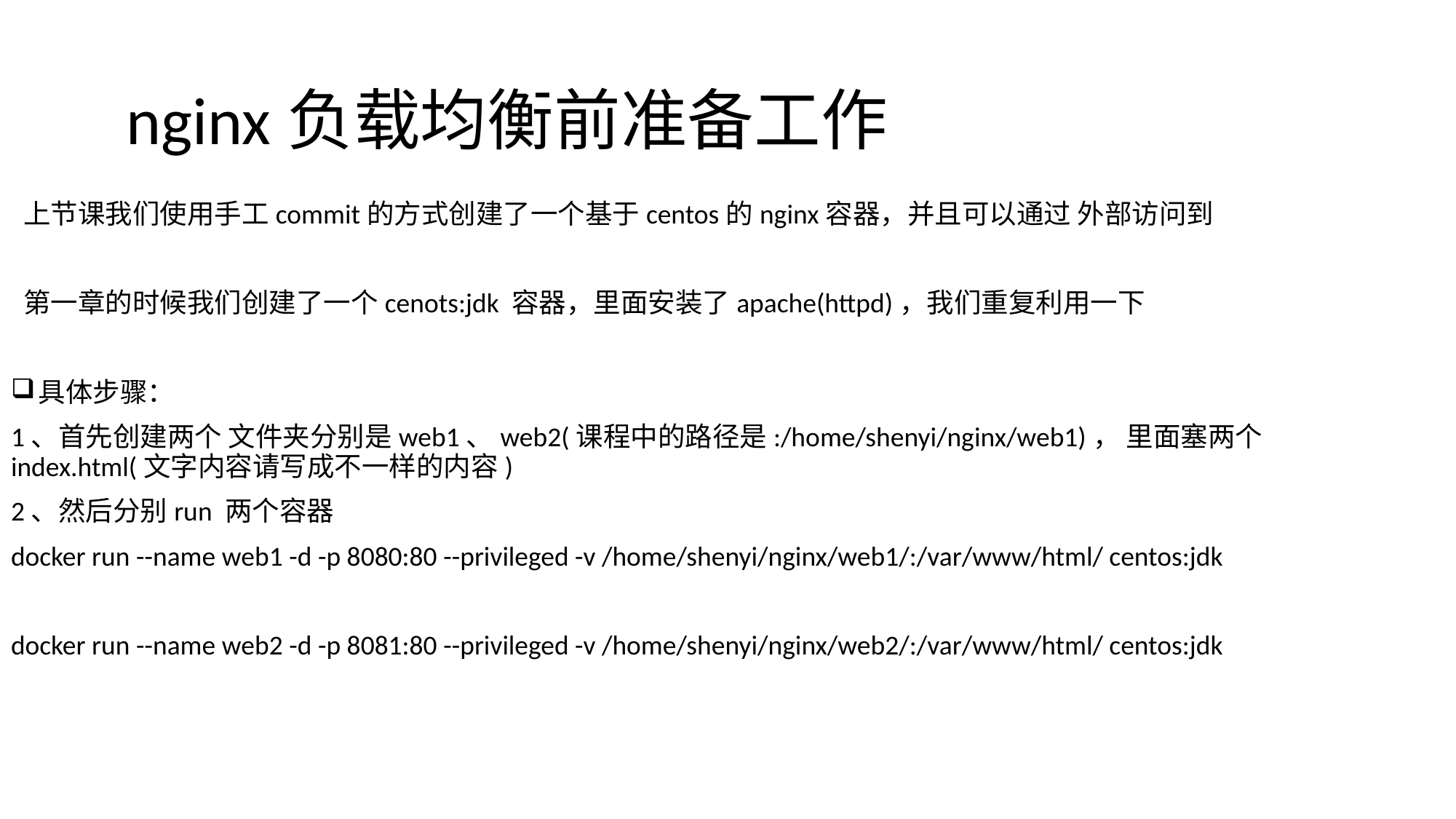

# nginx负载均衡前准备工作

 上节课我们使用手工commit的方式创建了一个基于centos的nginx容器，并且可以通过 外部访问到

 第一章的时候我们创建了一个cenots:jdk 容器，里面安装了apache(httpd)，我们重复利用一下

具体步骤：
1、首先创建两个 文件夹分别是web1、web2(课程中的路径是:/home/shenyi/nginx/web1)， 里面塞两个index.html(文字内容请写成不一样的内容)
2、然后分别run 两个容器
docker run --name web1 -d -p 8080:80 --privileged -v /home/shenyi/nginx/web1/:/var/www/html/ centos:jdk

docker run --name web2 -d -p 8081:80 --privileged -v /home/shenyi/nginx/web2/:/var/www/html/ centos:jdk